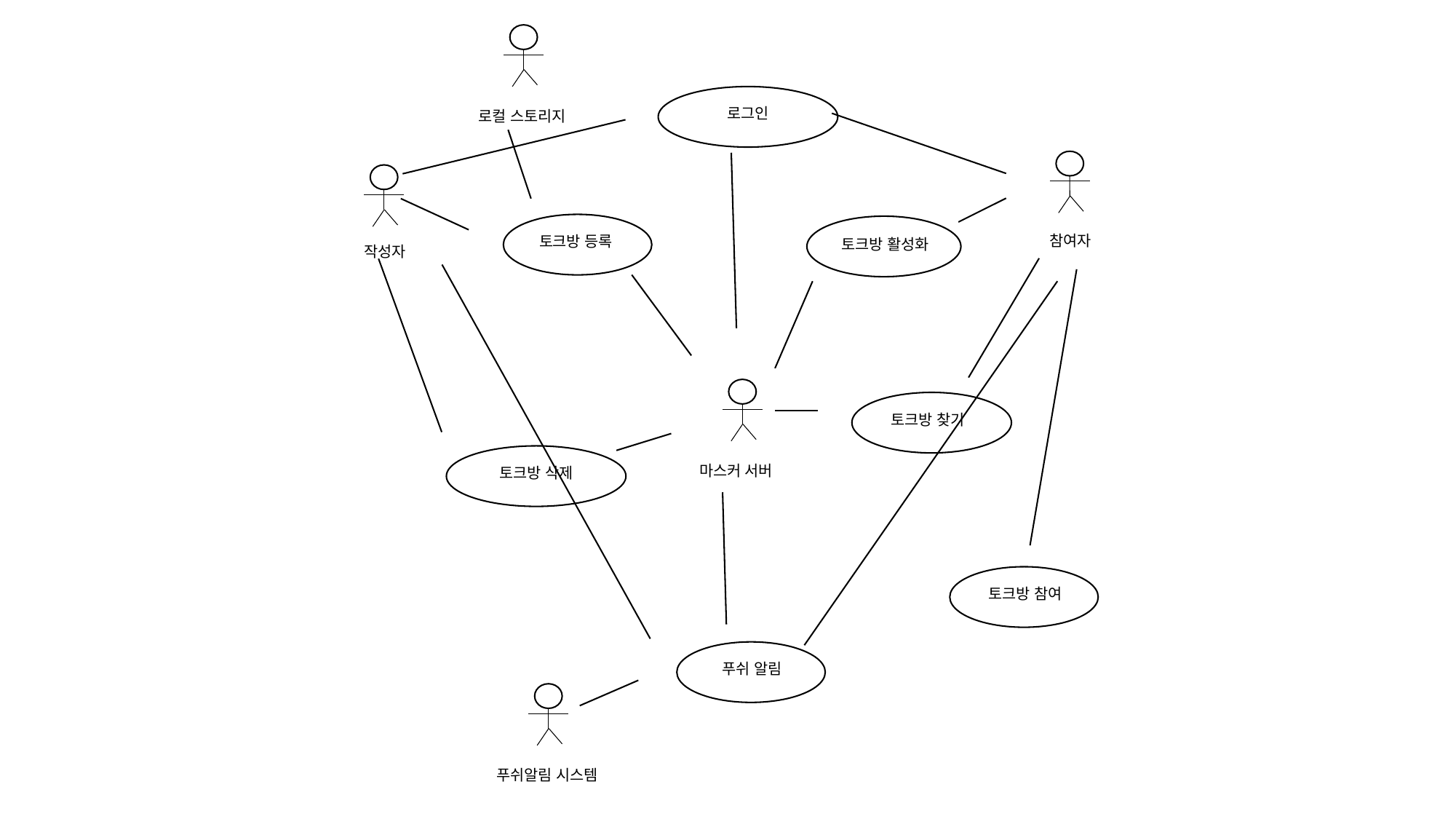

로그인
로컬 스토리지

토크방 등록

토크방 활성화
참여자
작성자

토크방 찾기

토크방 삭제
마스커 서버

토크방 참여

푸쉬 알림

푸쉬알림 시스템